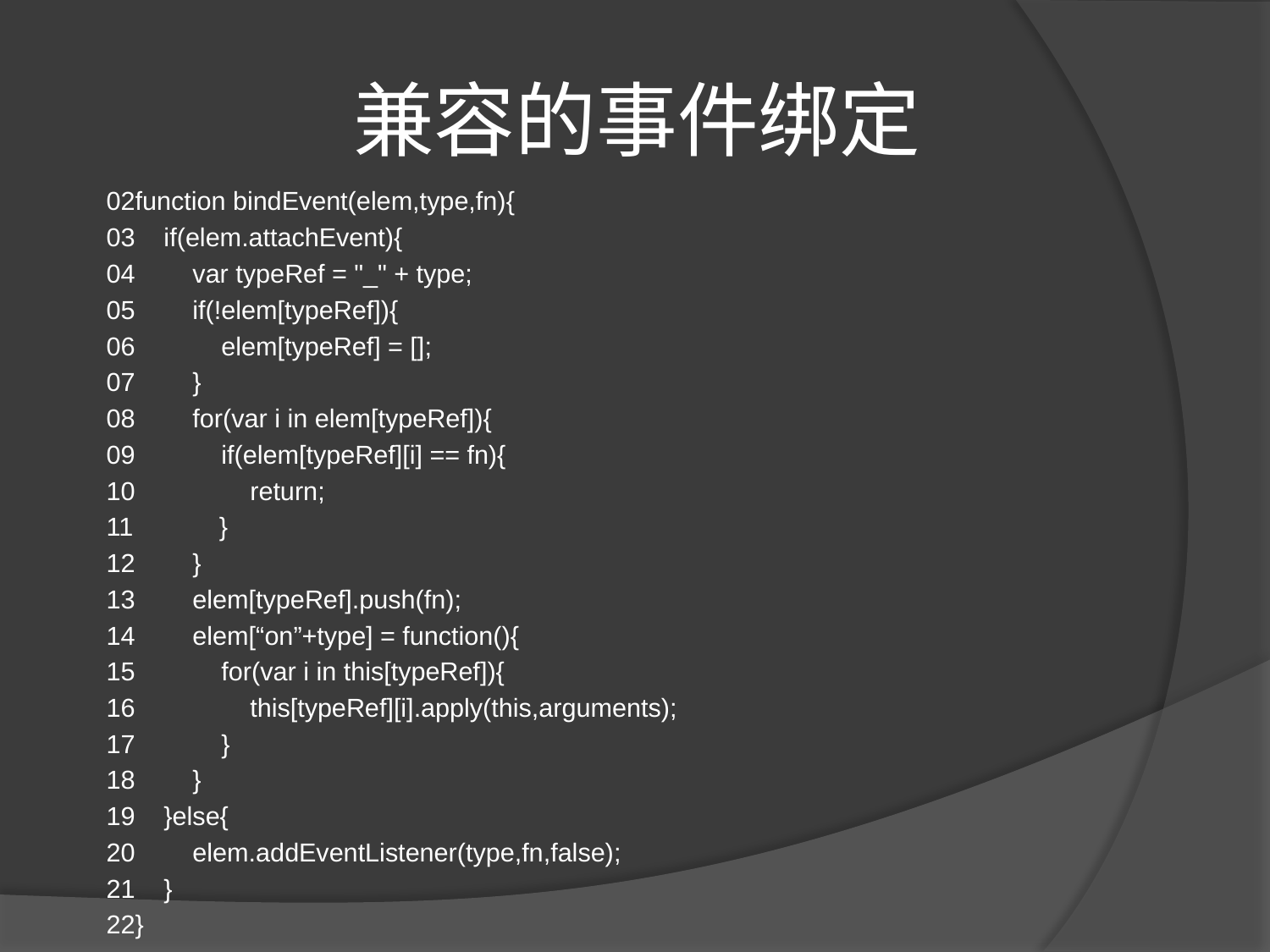

# 兼容的事件绑定
02function bindEvent(elem,type,fn){
03    if(elem.attachEvent){
04        var typeRef = "_" + type;
05        if(!elem[typeRef]){
06            elem[typeRef] = [];
07        }
08        for(var i in elem[typeRef]){
09            if(elem[typeRef][i] == fn){
10                return;
11            }
12        }
13        elem[typeRef].push(fn);
14        elem[“on”+type] = function(){
15            for(var i in this[typeRef]){
16                this[typeRef][i].apply(this,arguments);
17            }
18        }
19    }else{
20        elem.addEventListener(type,fn,false);
21    }
22}